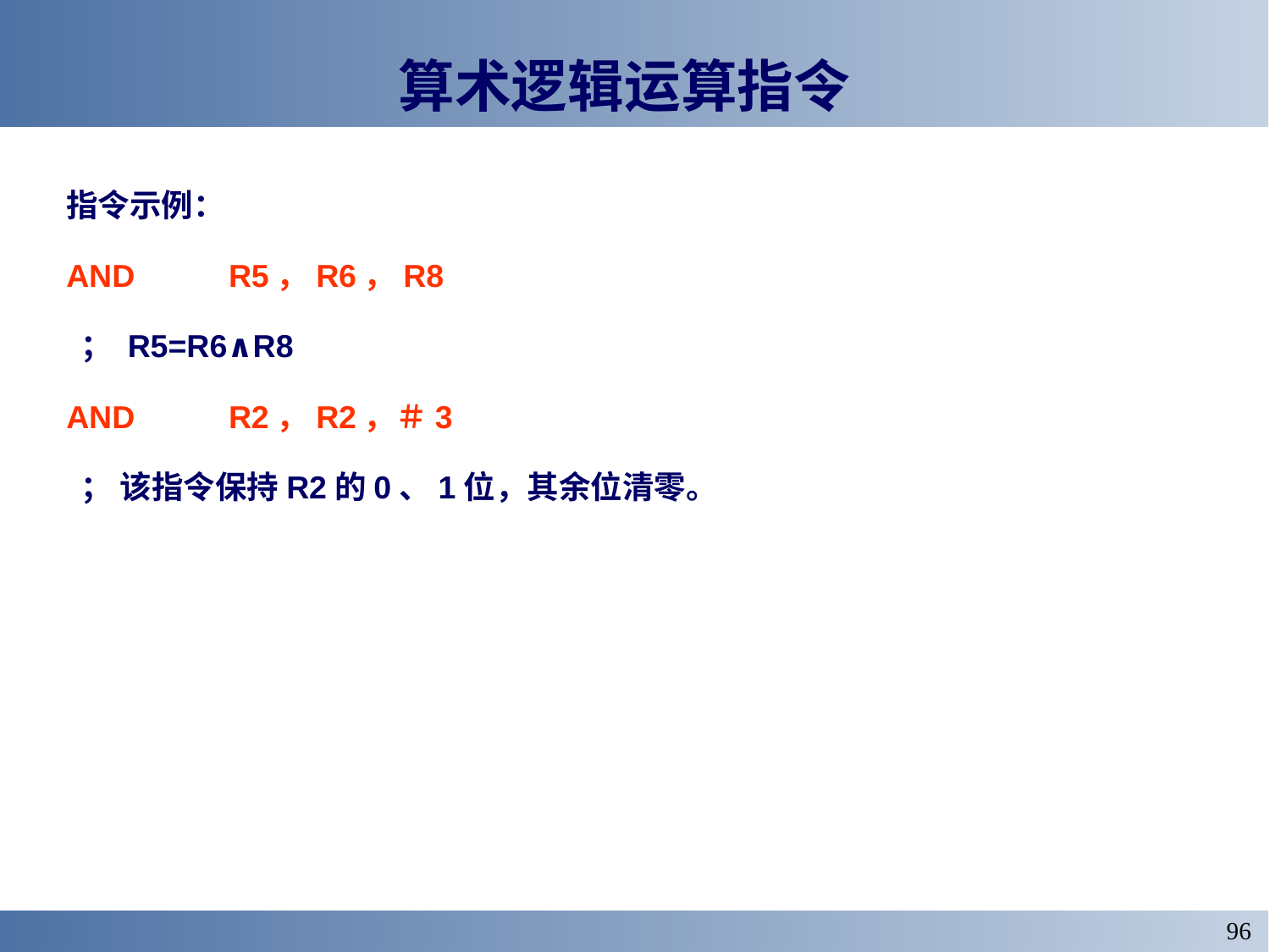

# 算术逻辑运算指令
指令示例：
AND 	R5，R6，R8
 ； R5=R6∧R8
AND 	R2，R2，＃3
 ； 该指令保持R2的0、1位，其余位清零。